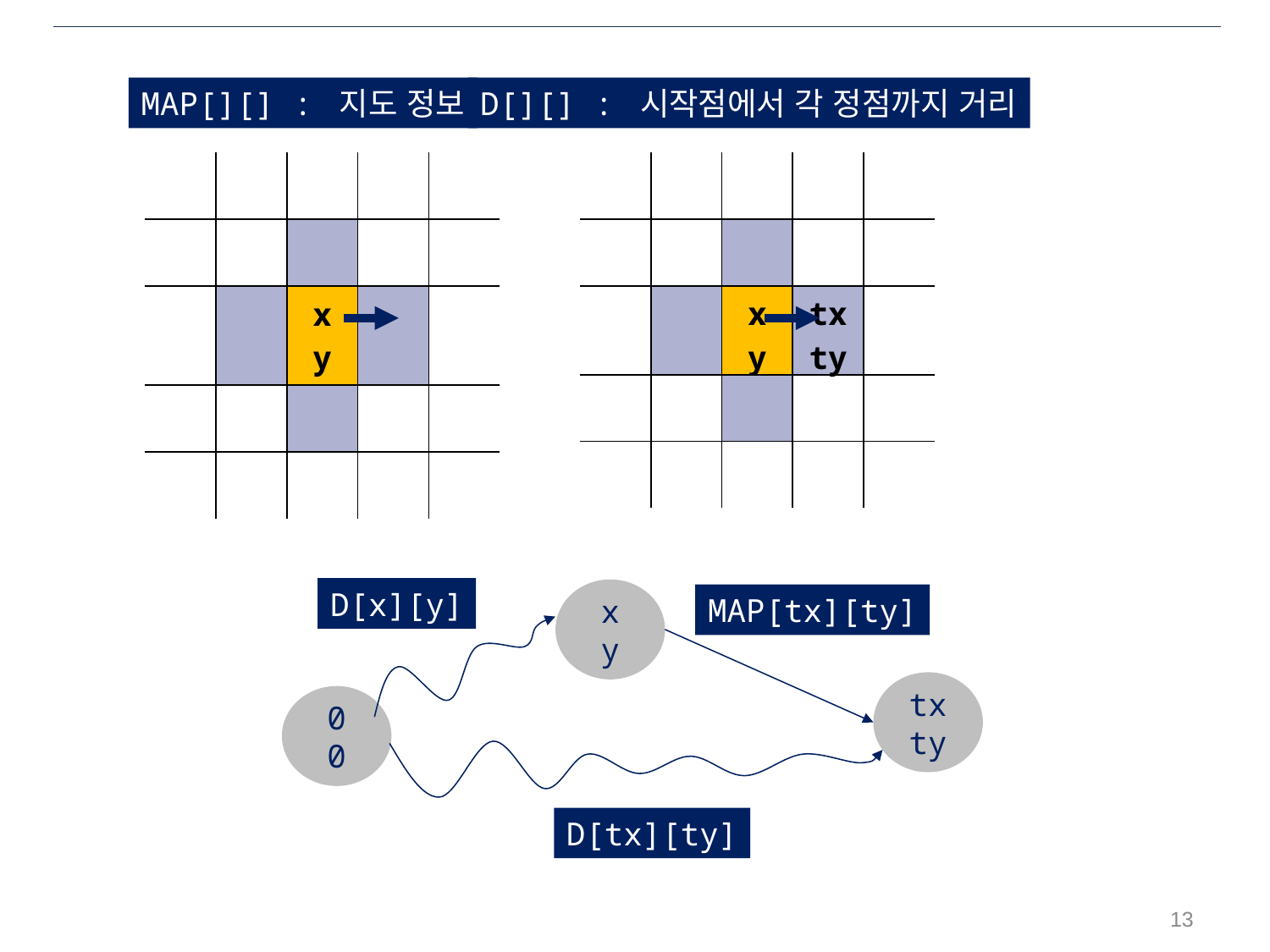

MAP[][] : 지도 정보
D[][] : 시작점에서 각 정점까지 거리
|  |  |  |  |  |
| --- | --- | --- | --- | --- |
|  |  |  |  |  |
|  |  | x y |  |  |
|  |  |  |  |  |
|  |  |  |  |  |
|  |  |  |  |  |
| --- | --- | --- | --- | --- |
|  |  |  |  |  |
|  |  | x y | tx ty |  |
|  |  |  |  |  |
|  |  |  |  |  |
D[x][y]
x
y
MAP[tx][ty]

tx
ty
0
0

D[tx][ty]
13